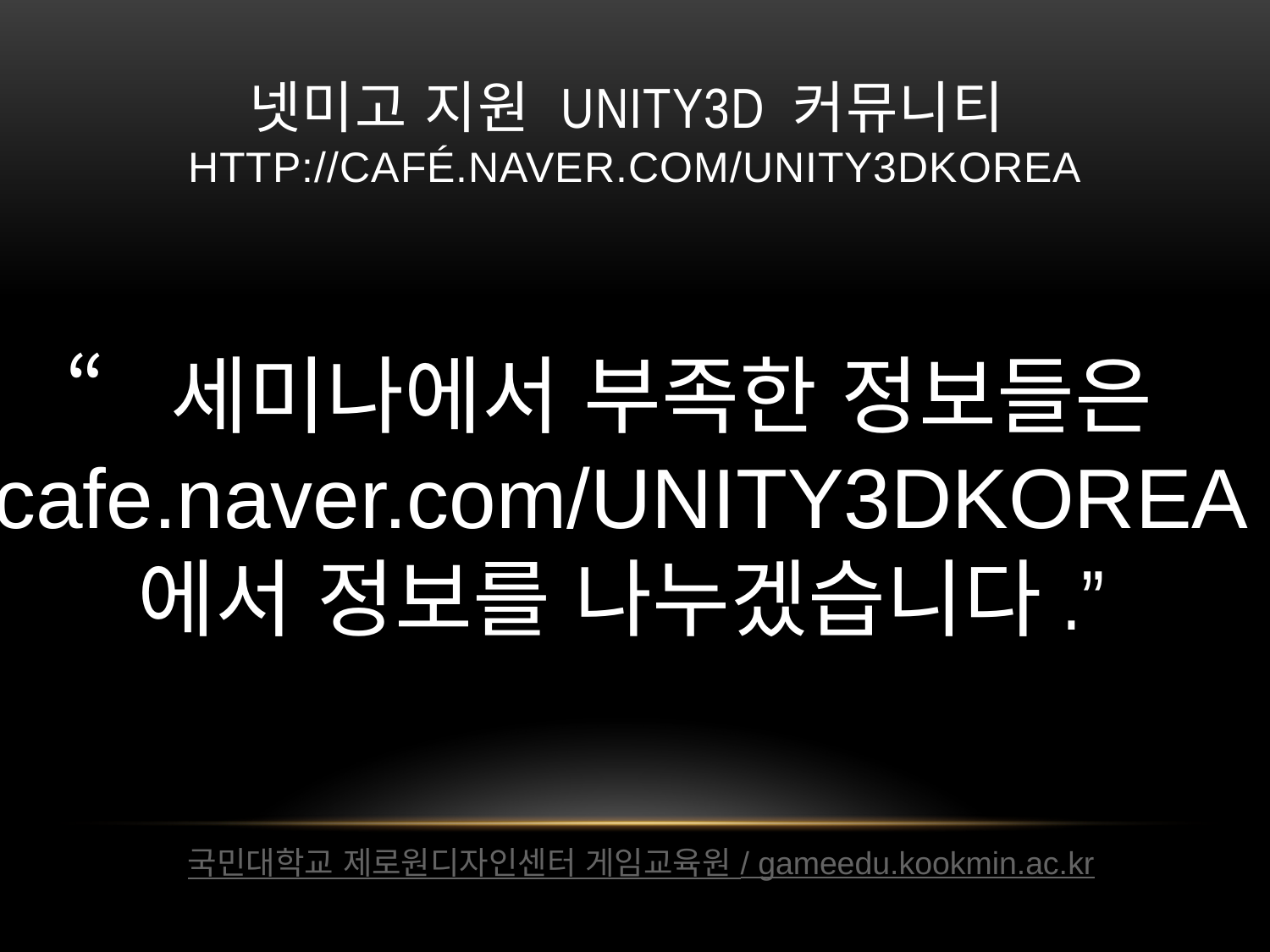

넷미고 지원 Unity3D 커뮤니티
http://Café.naver.com/unity3dkorea
“세미나에서 부족한 정보들은
cafe.naver.com/UNITY3DKOREA
에서 정보를 나누겠습니다.”
국민대학교 제로원디자인센터 게임교육원 / gameedu.kookmin.ac.kr